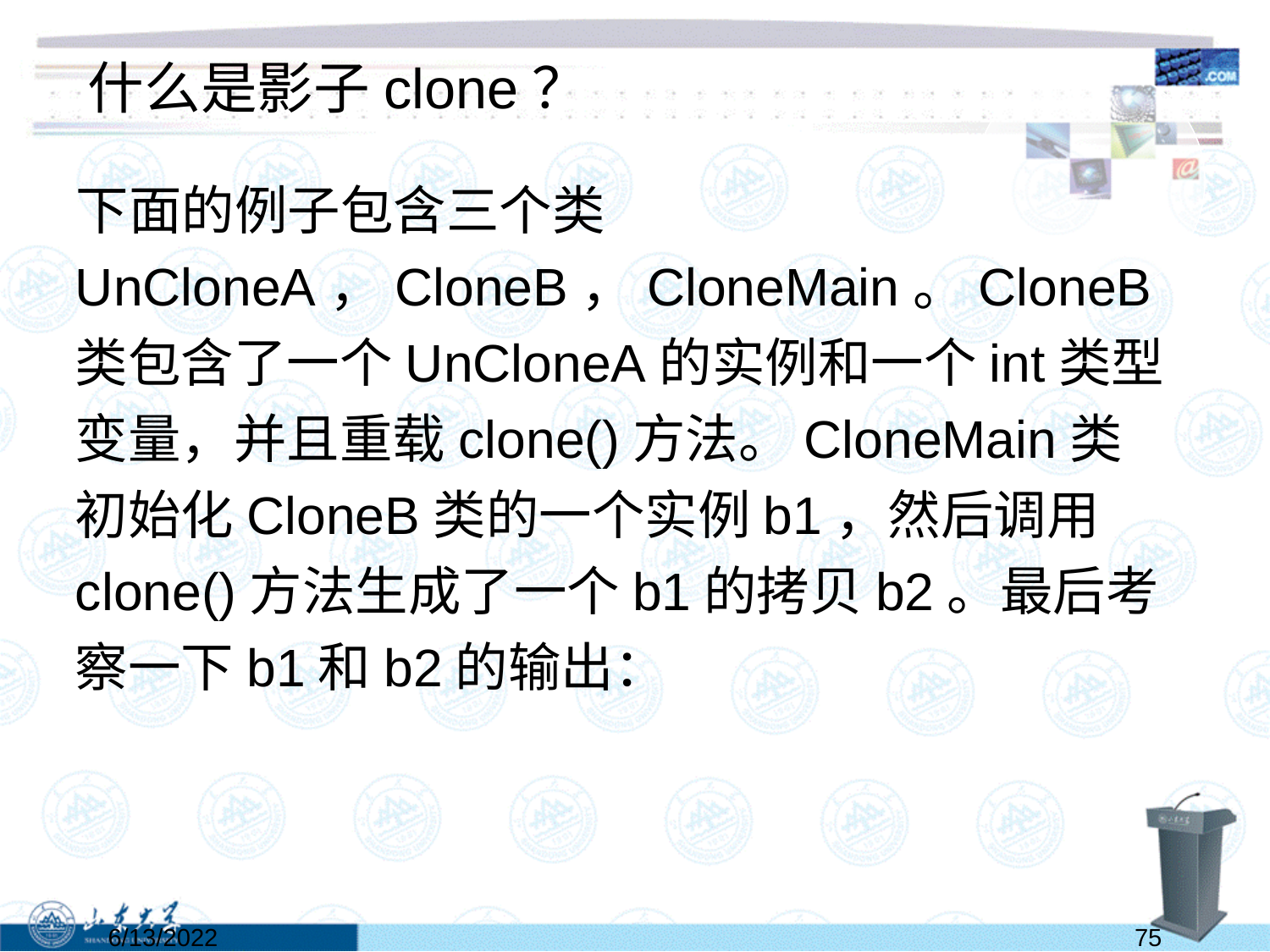

# 什么是影子clone？
   下面的例子包含三个类UnCloneA，CloneB，CloneMain。CloneB类包含了一个UnCloneA的实例和一个int类型变量，并且重载clone()方法。CloneMain类初始化CloneB类的一个实例b1，然后调用clone()方法生成了一个b1的拷贝b2。最后考察一下b1和b2的输出：
6/13/2022
75